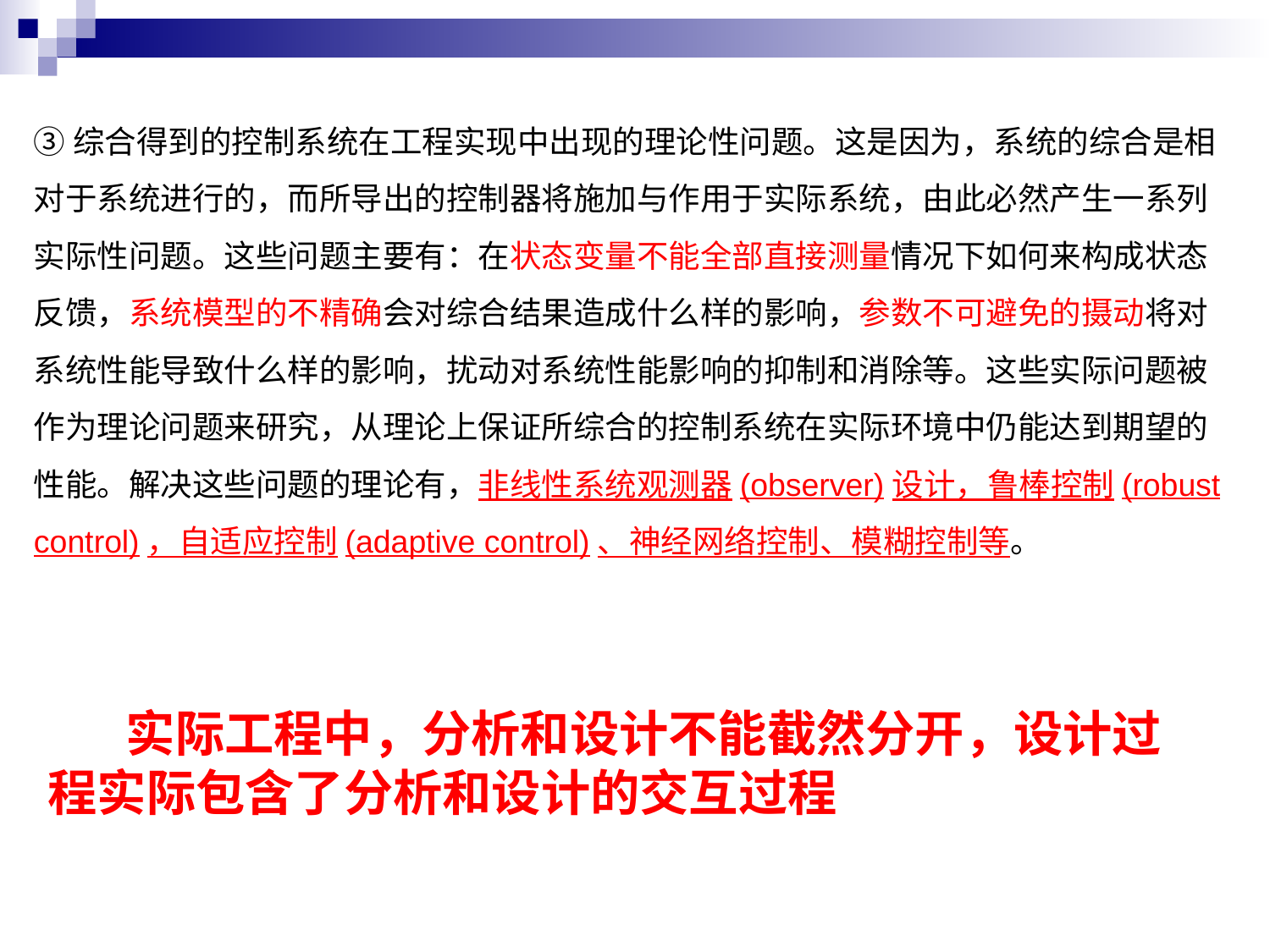

③综合得到的控制系统在工程实现中出现的理论性问题。这是因为，系统的综合是相对于系统进行的，而所导出的控制器将施加与作用于实际系统，由此必然产生一系列实际性问题。这些问题主要有：在状态变量不能全部直接测量情况下如何来构成状态反馈，系统模型的不精确会对综合结果造成什么样的影响，参数不可避免的摄动将对系统性能导致什么样的影响，扰动对系统性能影响的抑制和消除等。这些实际问题被作为理论问题来研究，从理论上保证所综合的控制系统在实际环境中仍能达到期望的性能。解决这些问题的理论有，非线性系统观测器(observer)设计，鲁棒控制(robust control)，自适应控制(adaptive control)、神经网络控制、模糊控制等。
      实际工程中，分析和设计不能截然分开，设计过程实际包含了分析和设计的交互过程
39